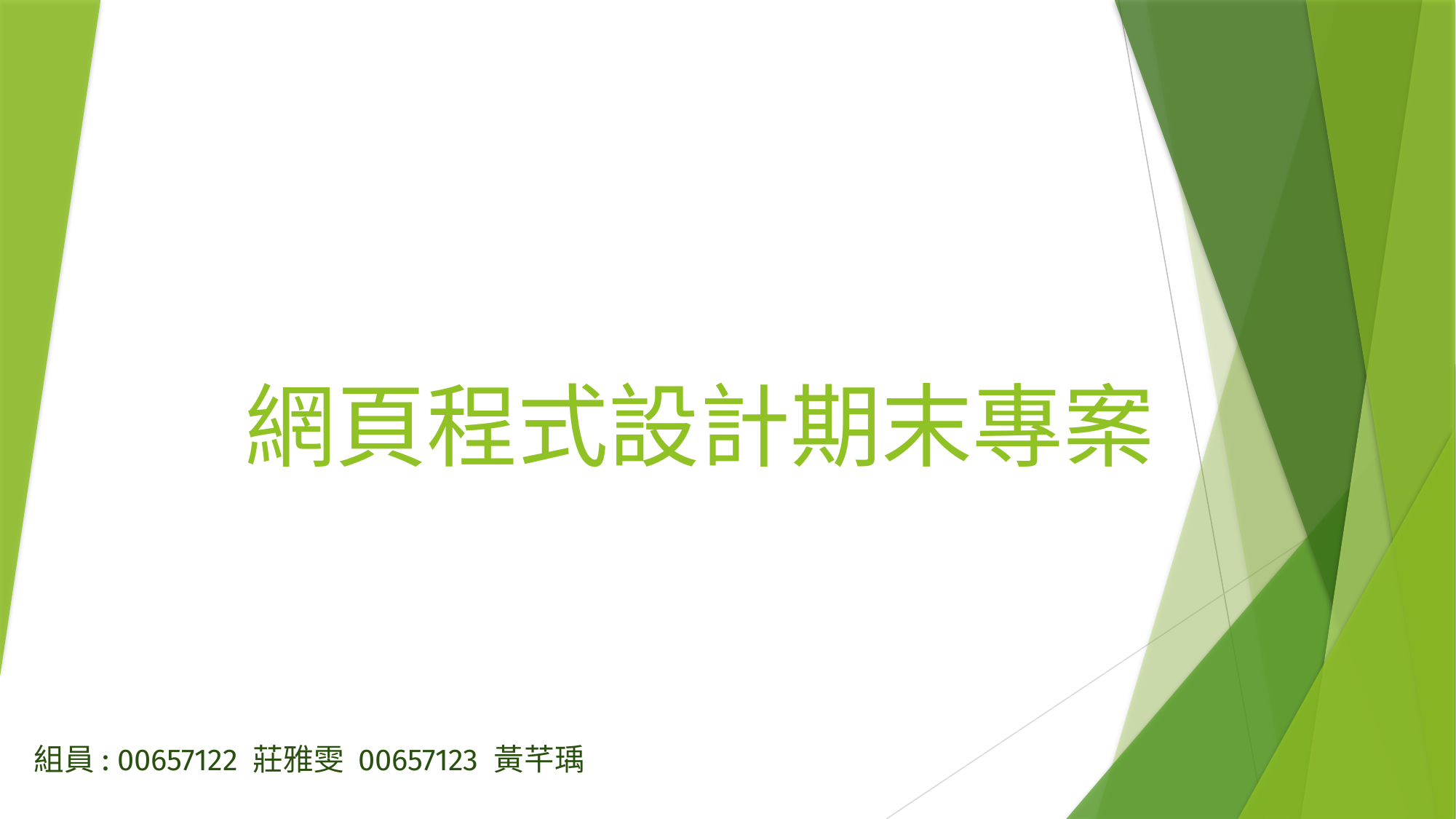

# 網頁程式設計期末專案
組員: 00657122 莊雅雯 00657123 黃芊瑀